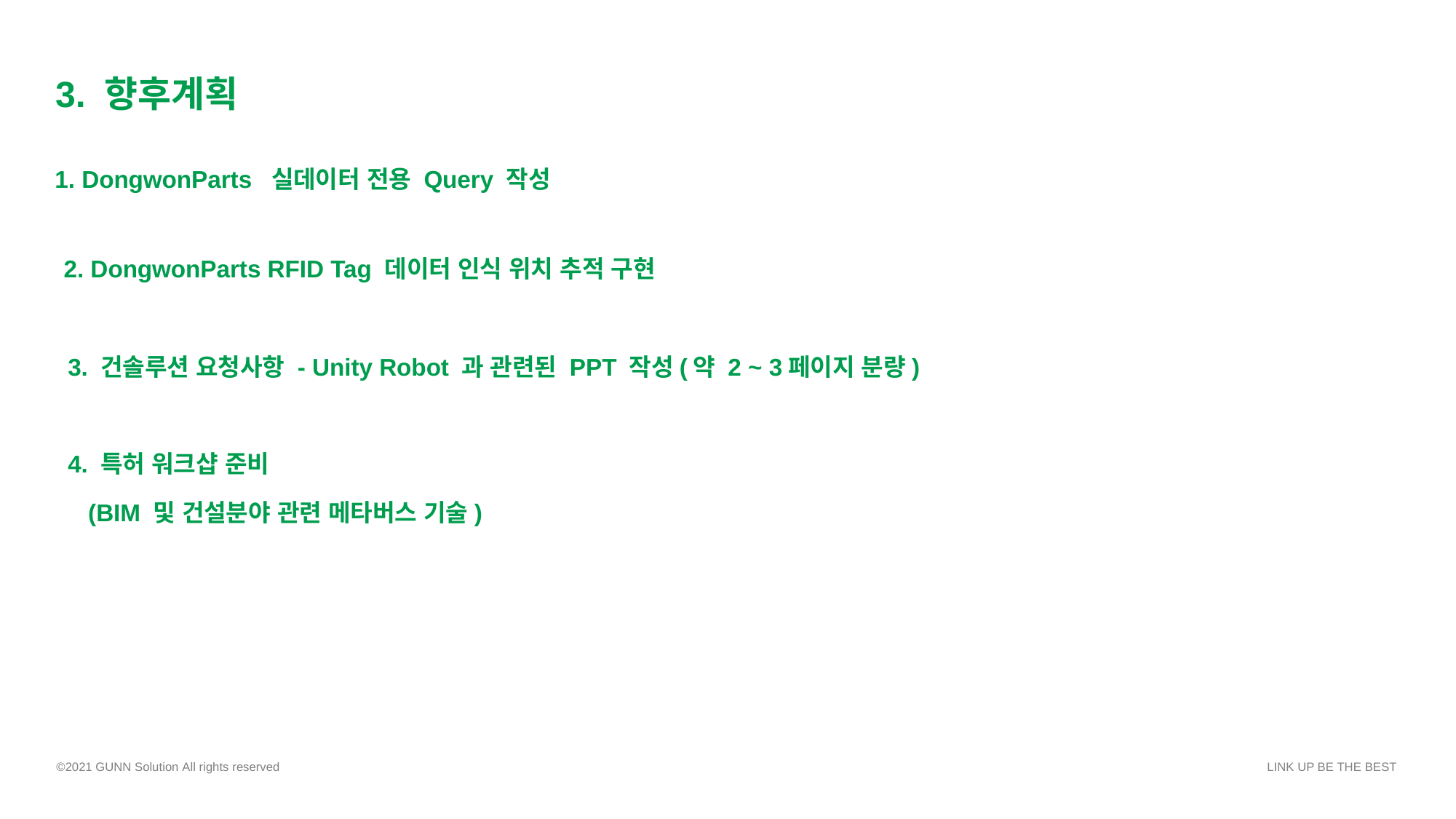

3. 향후계획
1. DongwonParts  실데이터 전용 Query 작성
2. DongwonParts RFID Tag 데이터 인식 위치 추적 구현
3. 건솔루션 요청사항 - Unity Robot 과 관련된 PPT 작성(약 2 ~ 3페이지 분량)

4. 특허 워크샵 준비
   (BIM 및 건설분야 관련 메타버스 기술)